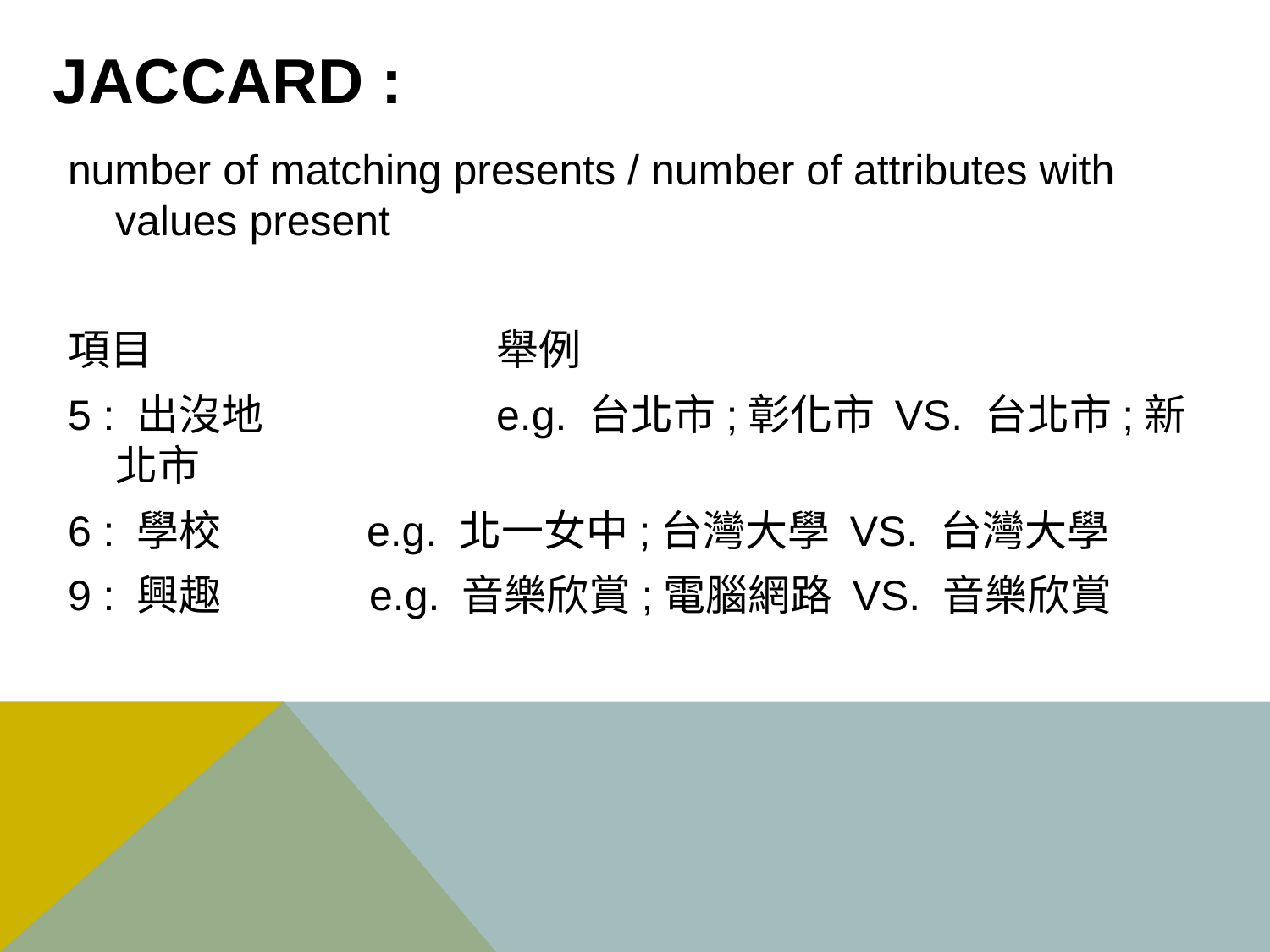

# Jaccard :
number of matching presents / number of attributes with values present

項目			舉例
5 : 出沒地		e.g. 台北市;彰化市 VS. 台北市;新北市
6 : 學校	            e.g. 北一女中;台灣大學 VS. 台灣大學
9 : 興趣		e.g. 音樂欣賞;電腦網路 VS. 音樂欣賞